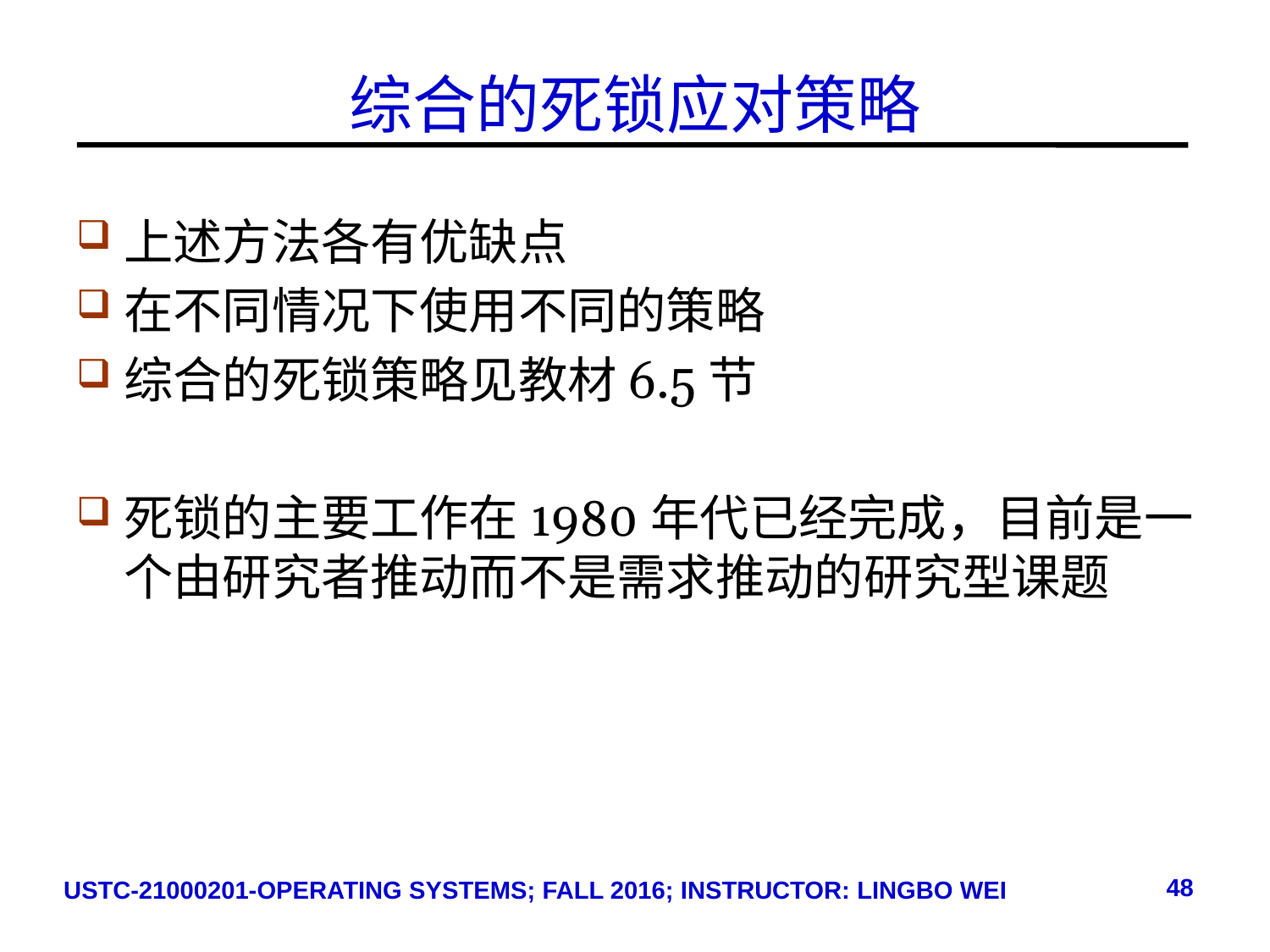

# 综合的死锁应对策略
上述方法各有优缺点
在不同情况下使用不同的策略
综合的死锁策略见教材6.5节

死锁的主要工作在1980年代已经完成，目前是一个由研究者推动而不是需求推动的研究型课题
48
USTC-21000201-OPERATING SYSTEMS; FALL 2016; INSTRUCTOR: LINGBO WEI